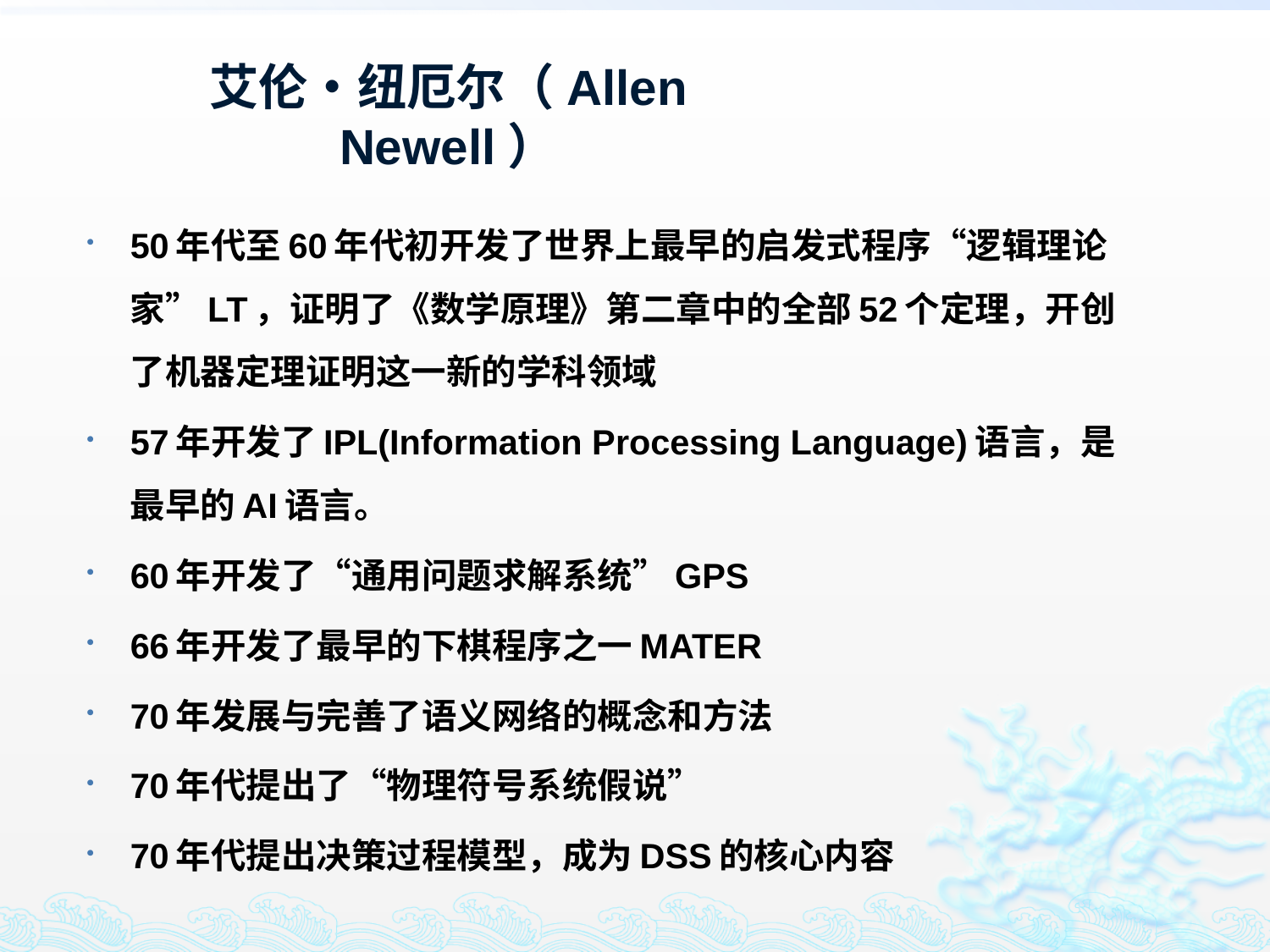

# 艾伦•纽厄尔（Allen Newell）
50年代至60年代初开发了世界上最早的启发式程序“逻辑理论家”LT，证明了《数学原理》第二章中的全部52个定理，开创了机器定理证明这一新的学科领域
57年开发了IPL(Information Processing Language)语言，是最早的AI语言。
60年开发了“通用问题求解系统”GPS
66年开发了最早的下棋程序之一MATER
70年发展与完善了语义网络的概念和方法
70年代提出了“物理符号系统假说”
70年代提出决策过程模型，成为DSS的核心内容